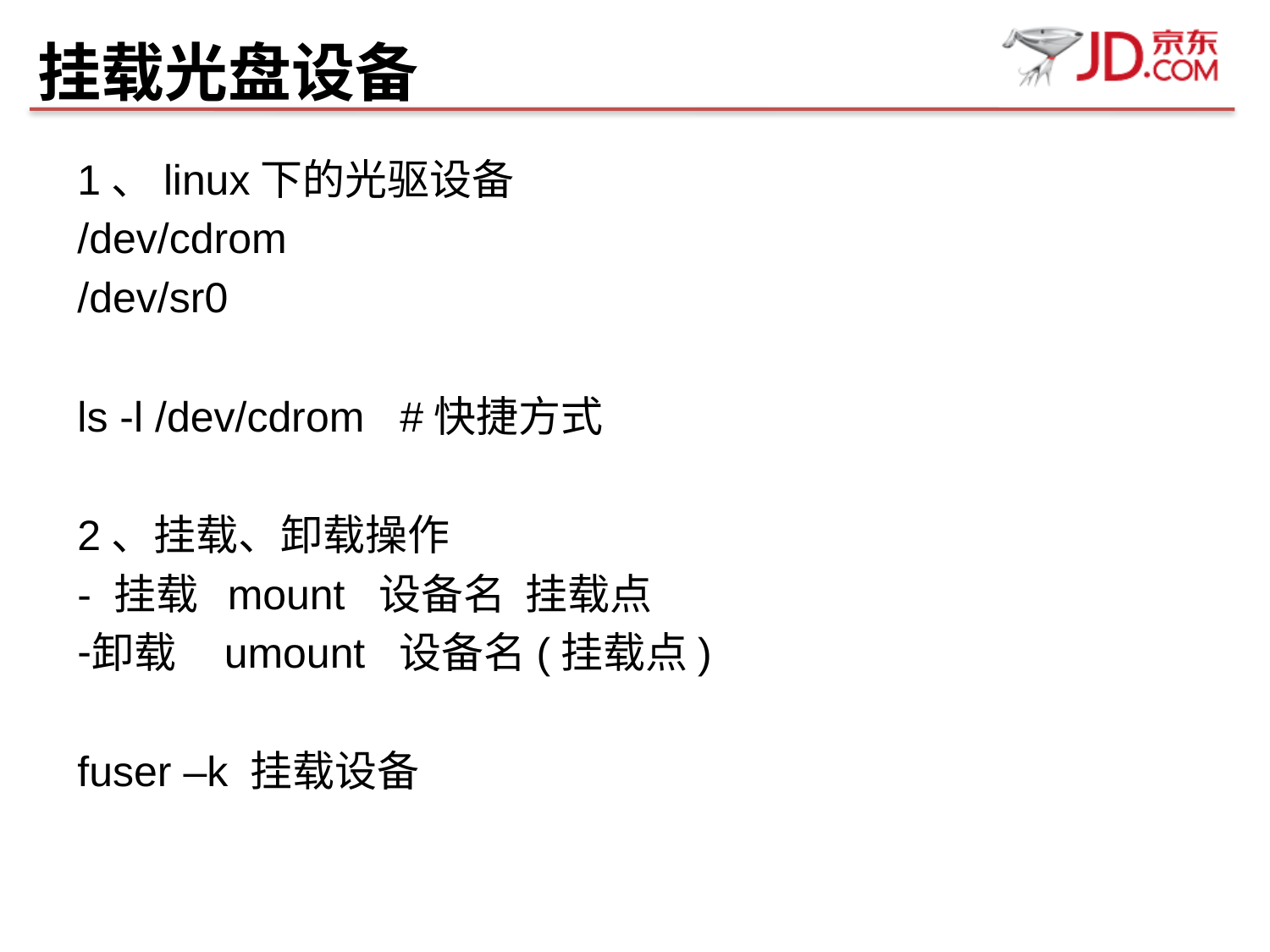

# 挂载光盘设备
1、linux下的光驱设备
/dev/cdrom
/dev/sr0

ls -l /dev/cdrom   #快捷方式

2、挂载、卸载操作
- 挂载  mount  设备名  挂载点
卸载	 umount  设备名(挂载点)

fuser –k 挂载设备